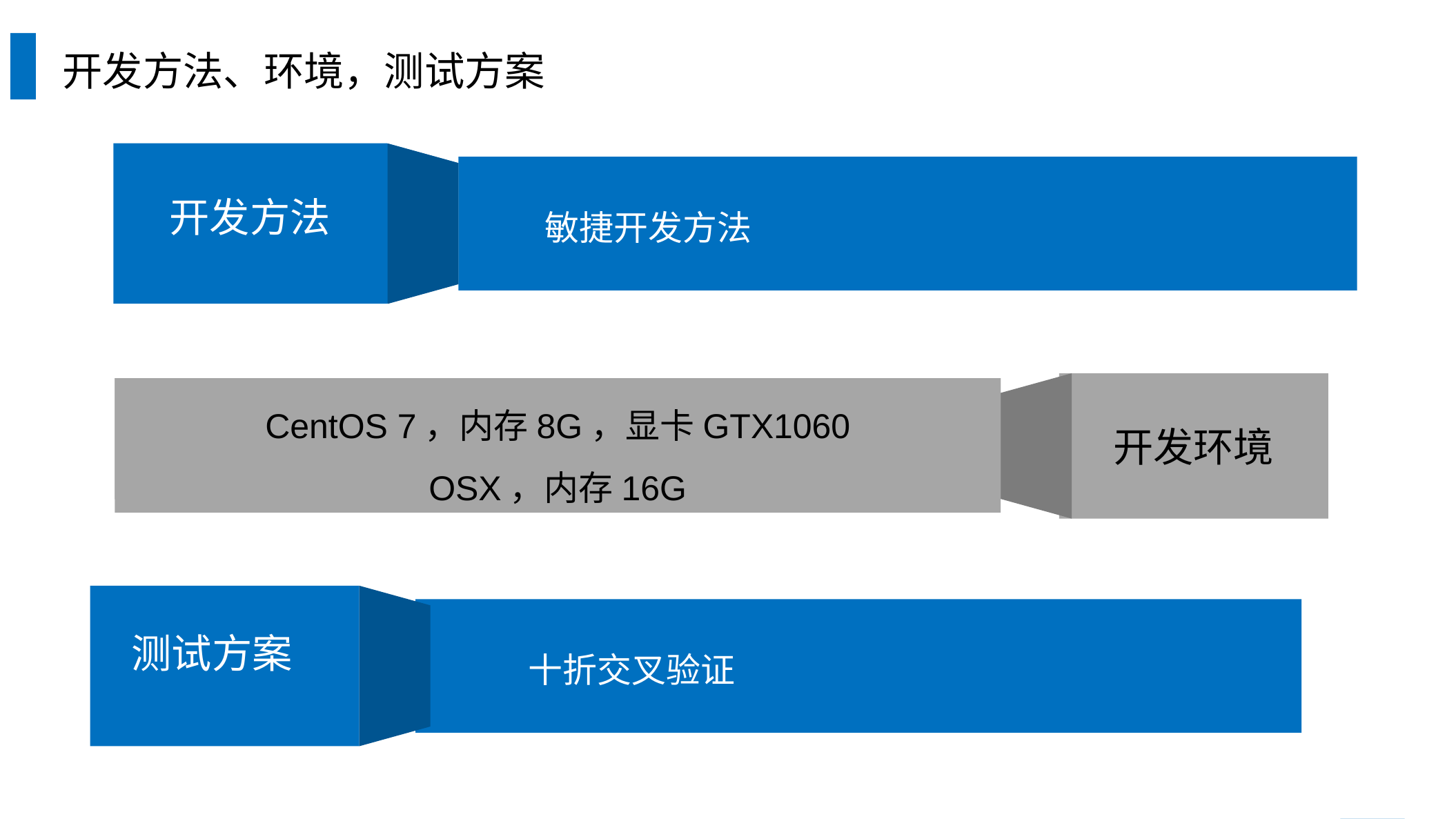

开发方法、环境，测试方案

敏捷开发方法
开发方法

开发环境
CentOS 7，内存8G，显卡GTX1060
OSX，内存16G

测试方案
十折交叉验证